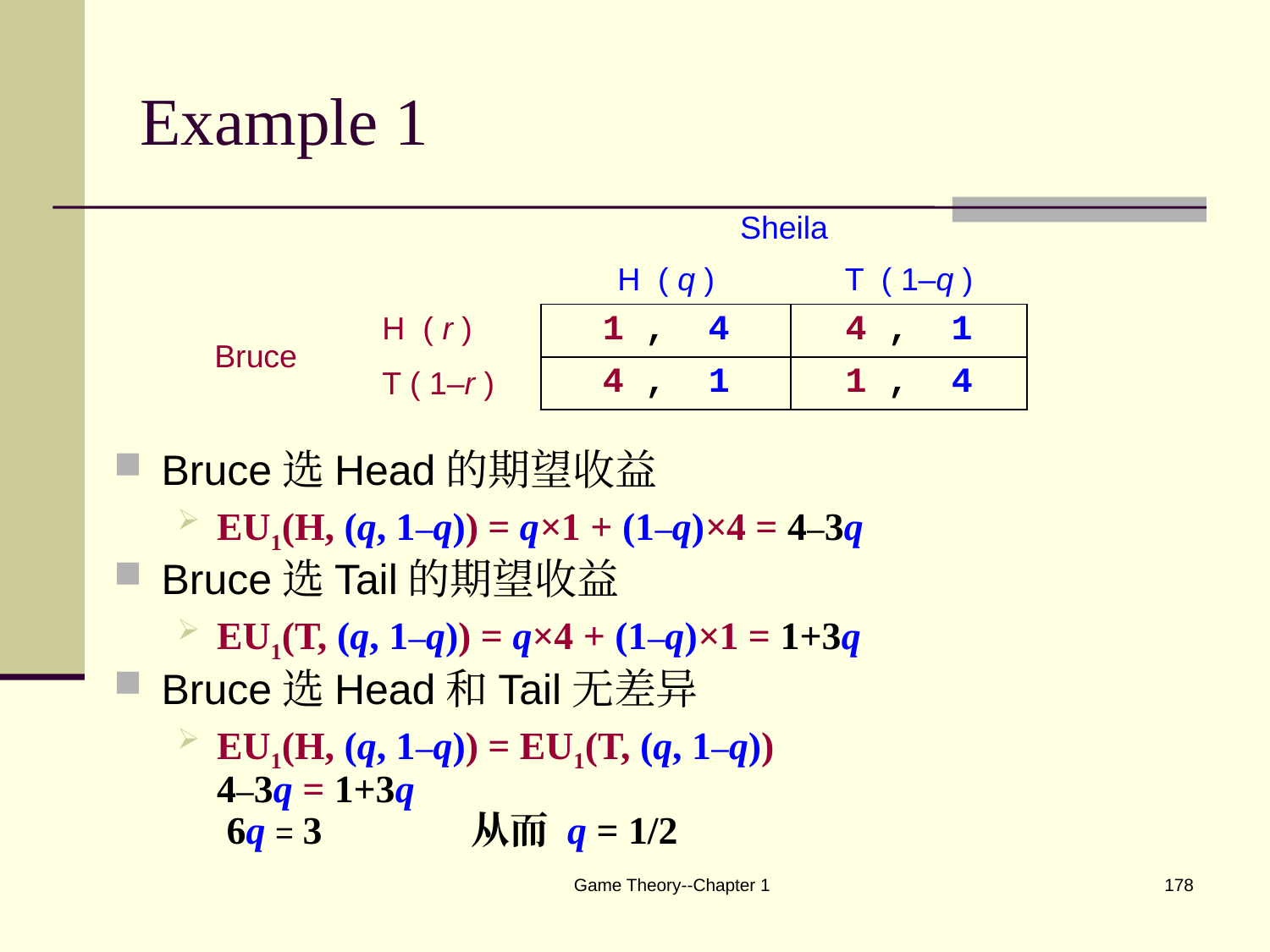

# Example 1
|  |  | Sheila |  |
| --- | --- | --- | --- |
|  |  | H ( q ) | T ( 1–q ) |
| Bruce | H ( r ) | 1 , 4 | 4 , 1 |
|  | T ( 1–r ) | 4 , 1 | 1 , 4 |
Bruce选Head的期望收益
EU1(H, (q, 1–q)) = q×1 + (1–q)×4 = 4–3q
Bruce选Tail的期望收益
EU1(T, (q, 1–q)) = q×4 + (1–q)×1 = 1+3q
Bruce选Head和Tail无差异
EU1(H, (q, 1–q)) = EU1(T, (q, 1–q))
4–3q = 1+3q
 6q = 3 		从而 q = 1/2
Game Theory--Chapter 1
178